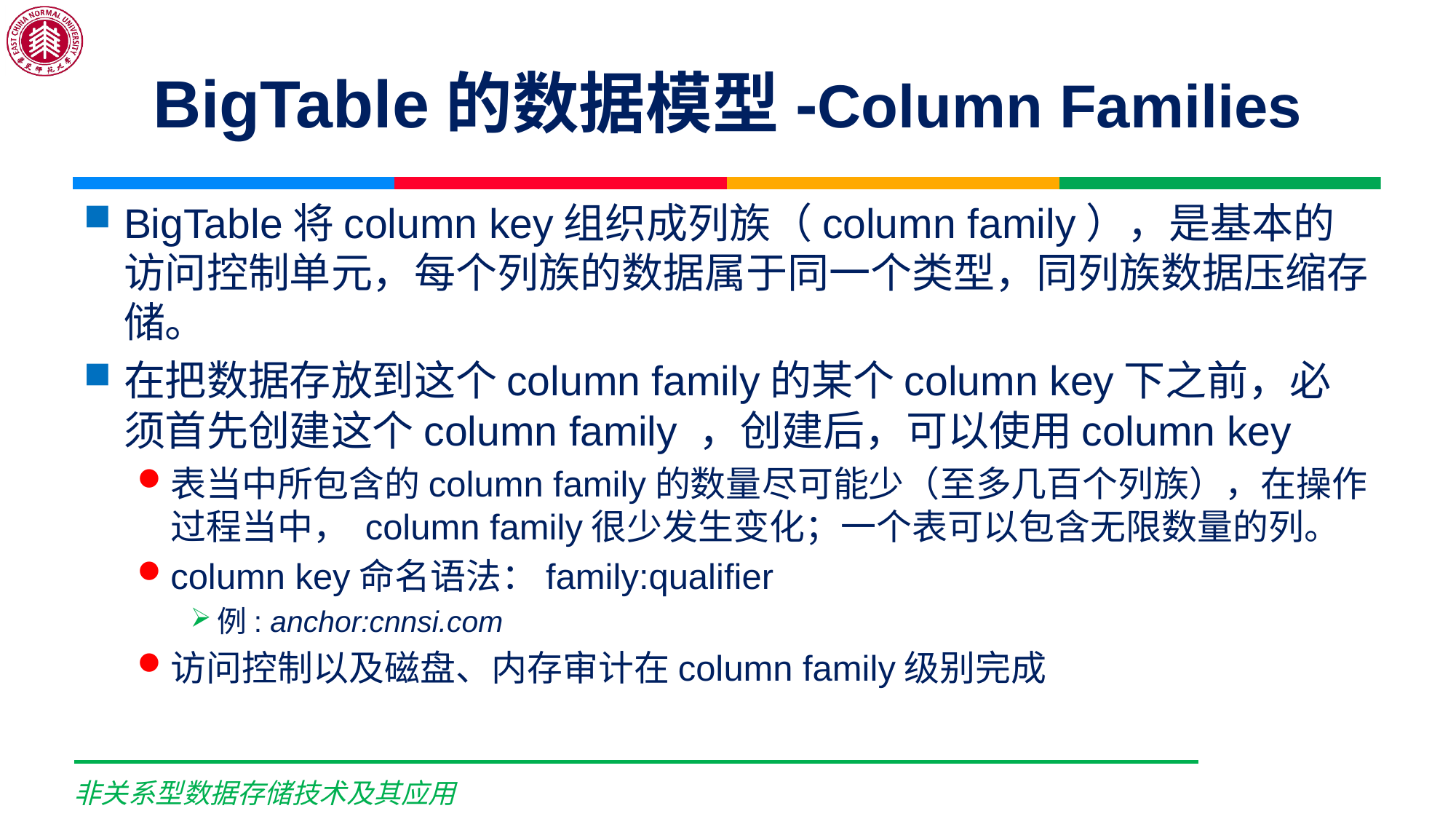

# BigTable的数据模型-Column Families
BigTable将column key组织成列族（column family），是基本的访问控制单元，每个列族的数据属于同一个类型，同列族数据压缩存储。
在把数据存放到这个column family的某个column key下之前，必须首先创建这个column family ，创建后，可以使用column key
表当中所包含的column family的数量尽可能少（至多几百个列族），在操作过程当中， column family很少发生变化；一个表可以包含无限数量的列。
column key命名语法：family:qualifier
例: anchor:cnnsi.com
访问控制以及磁盘、内存审计在column family级别完成